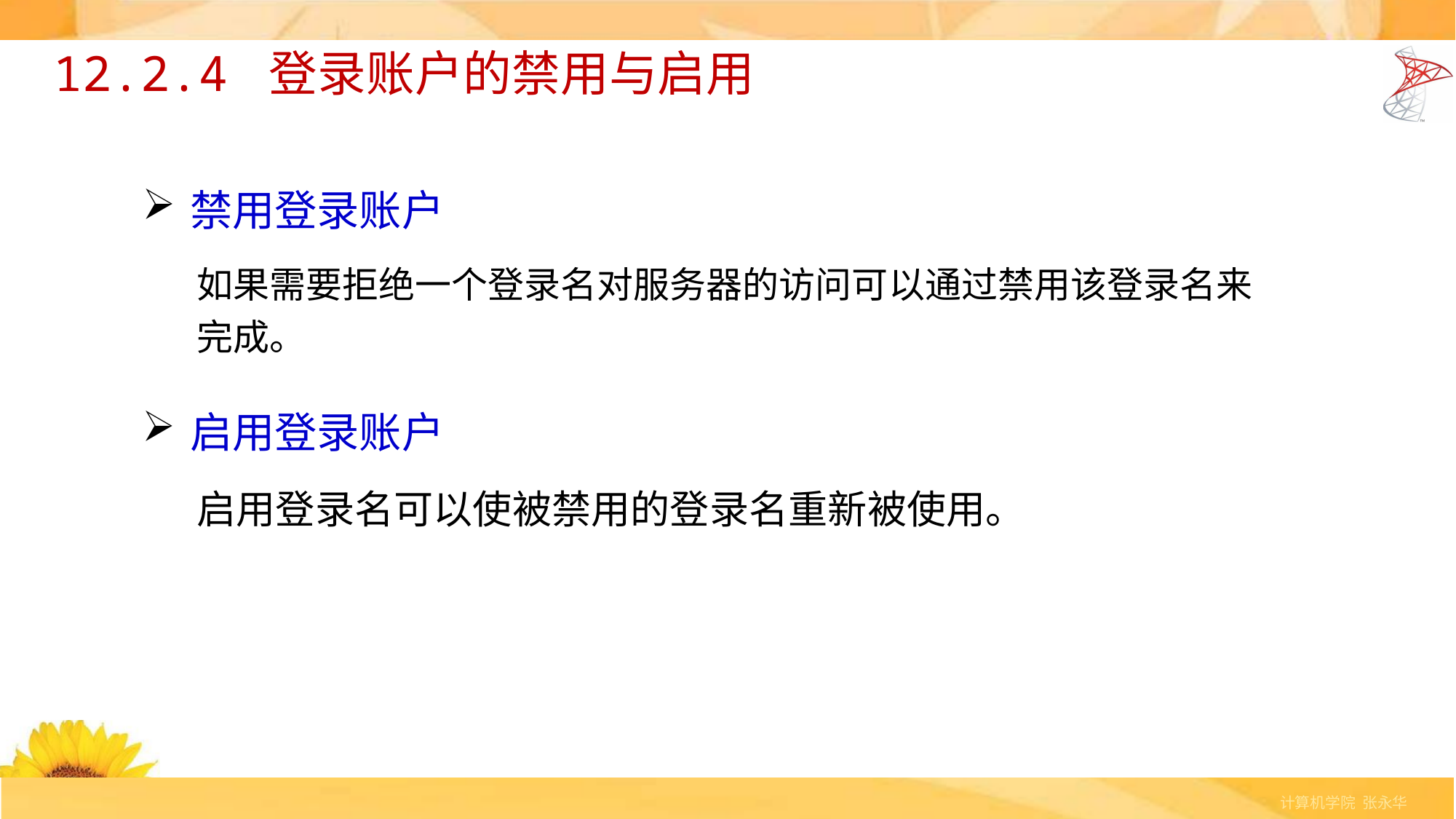

# 12.2.4 登录账户的禁用与启用
禁用登录账户
如果需要拒绝一个登录名对服务器的访问可以通过禁用该登录名来完成。
启用登录账户
启用登录名可以使被禁用的登录名重新被使用。